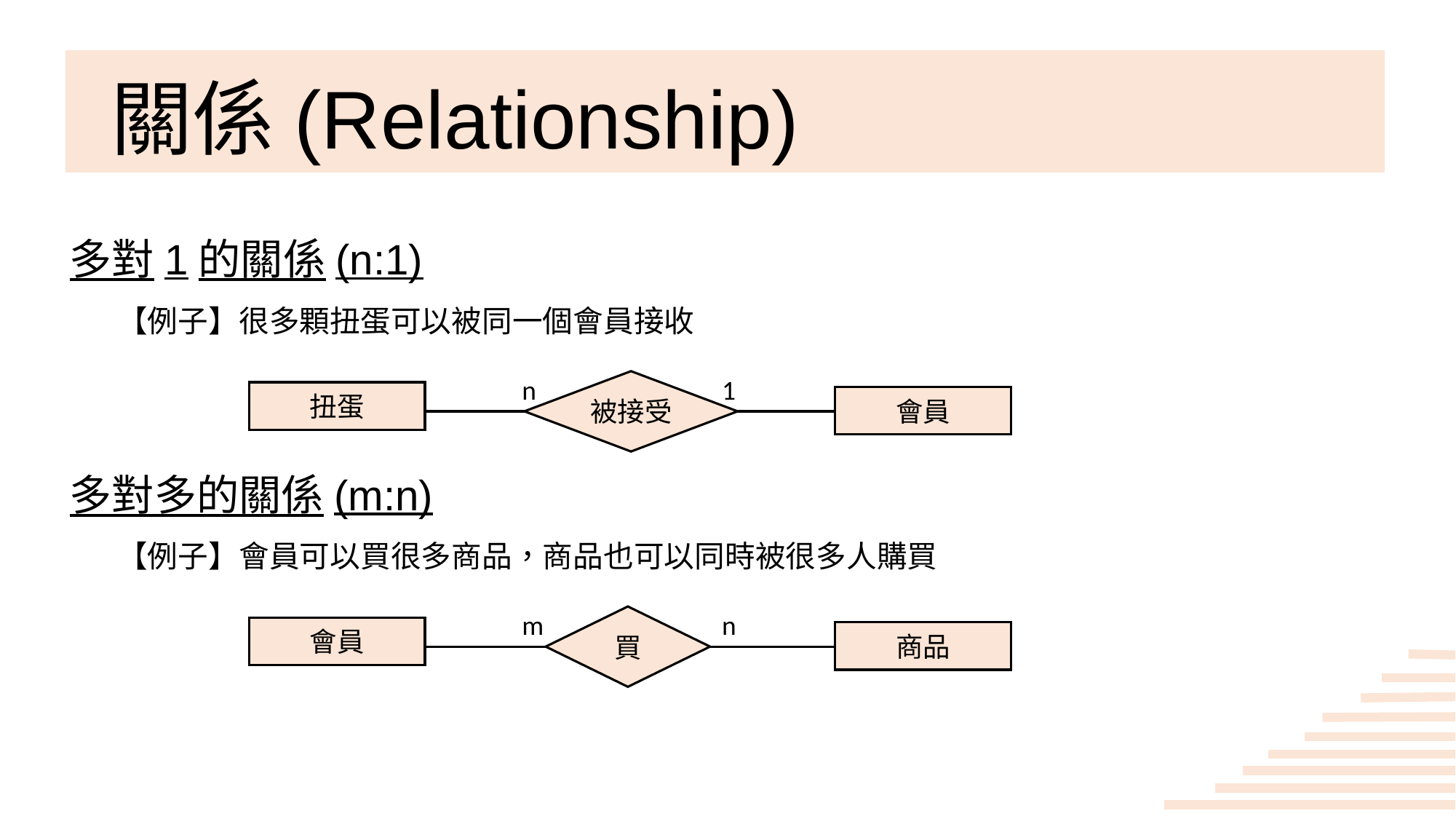

# 關係(Relationship)
多對1的關係(n:1)
      【例子】很多顆扭蛋可以被同一個會員接收
n
1
被接受
扭蛋
會員
多對多的關係(m:n)
      【例子】會員可以買很多商品，商品也可以同時被很多人購買
m
n
買
會員
商品